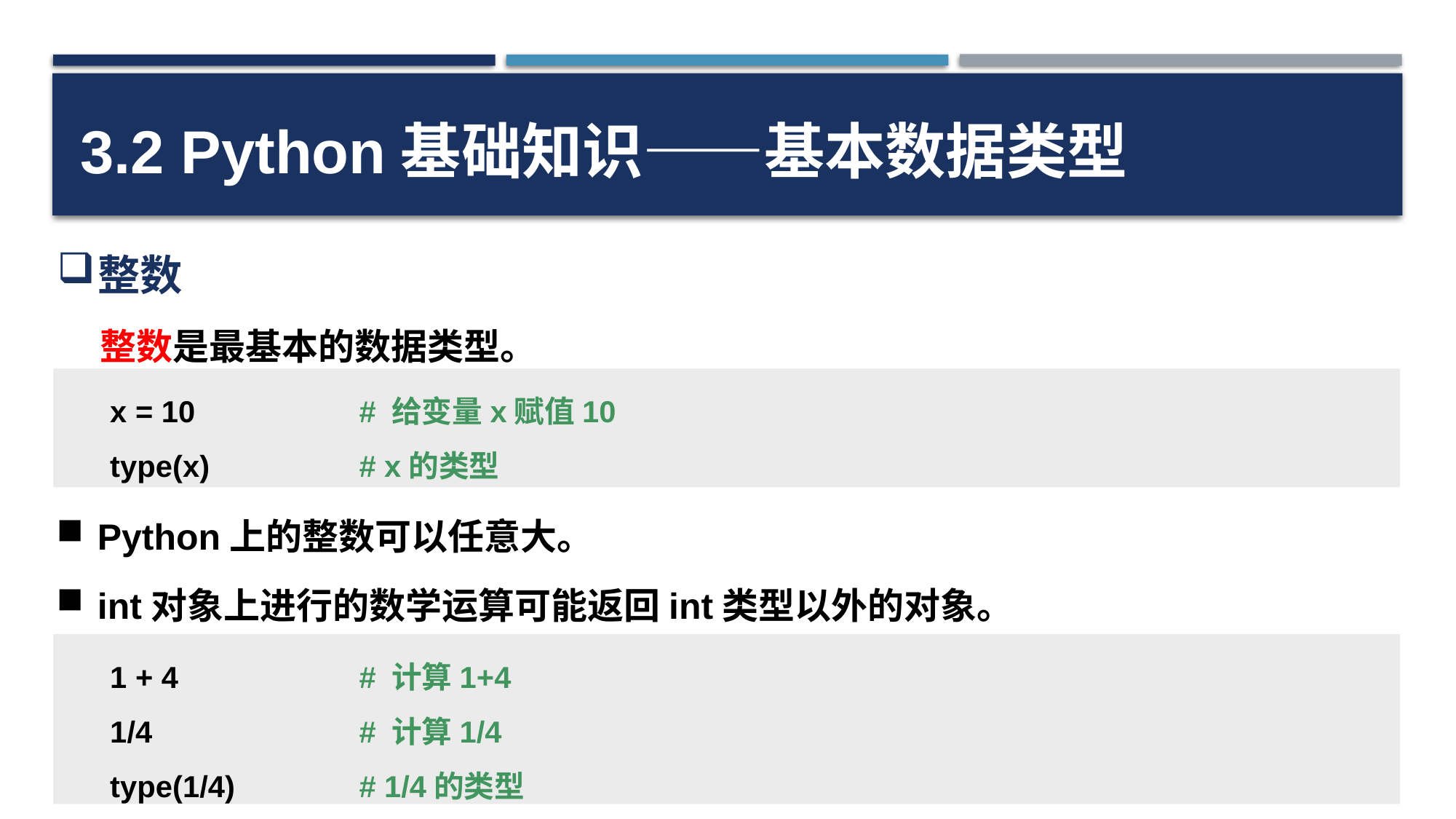

3.2 Python基础知识——基本数据类型
整数
整数是最基本的数据类型。
x = 10
type(x)

# 给变量x赋值10
# x的类型
Python上的整数可以任意大。
int对象上进行的数学运算可能返回int类型以外的对象。
1 + 4
1/4
type(1/4)

# 计算1+4
# 计算1/4
# 1/4的类型
25